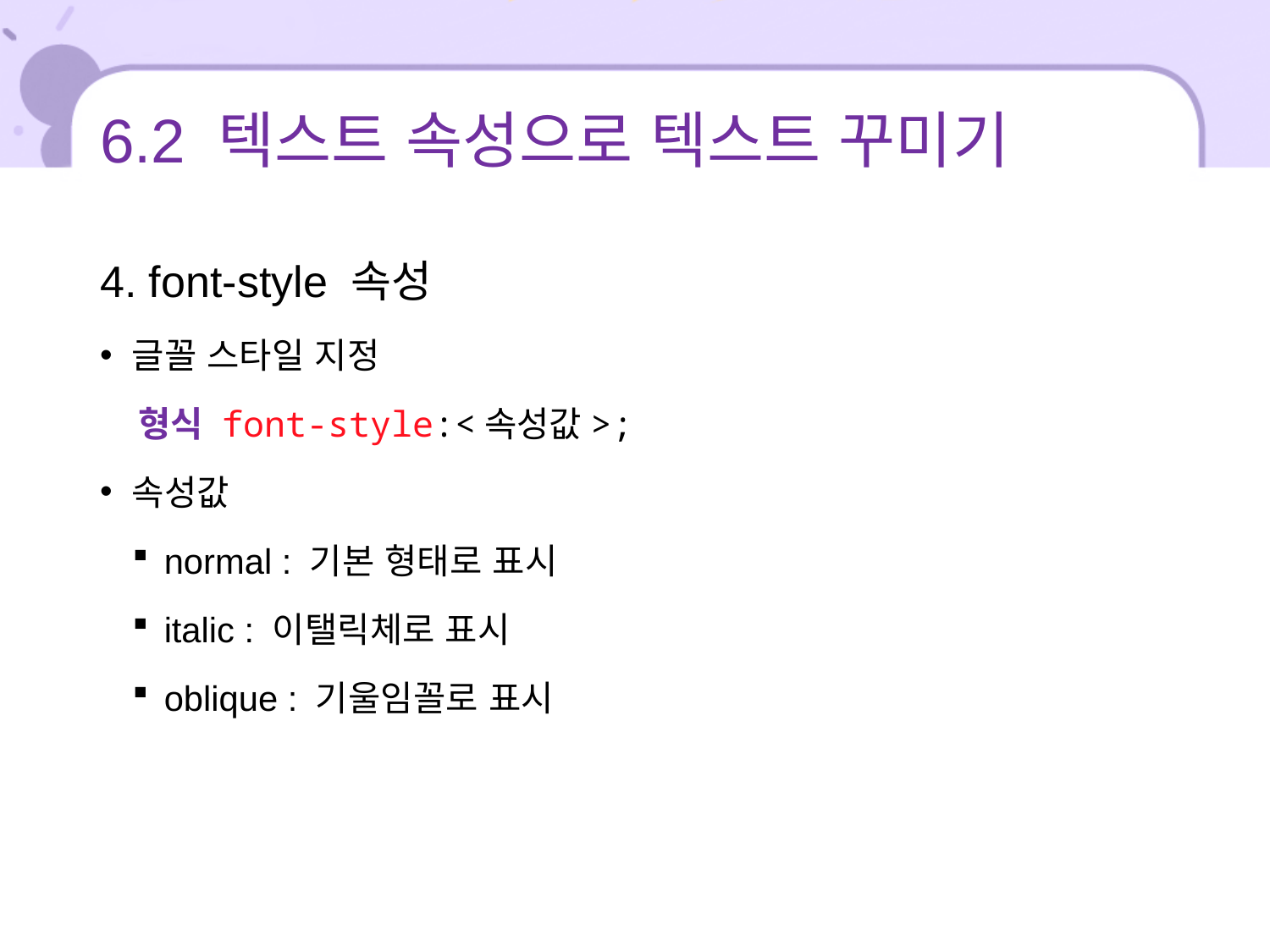

# 6.2 텍스트 속성으로 텍스트 꾸미기
4. font-style 속성
글꼴 스타일 지정
   형식 font-style:<속성값>;
속성값
normal : 기본 형태로 표시
italic : 이탤릭체로 표시
oblique : 기울임꼴로 표시